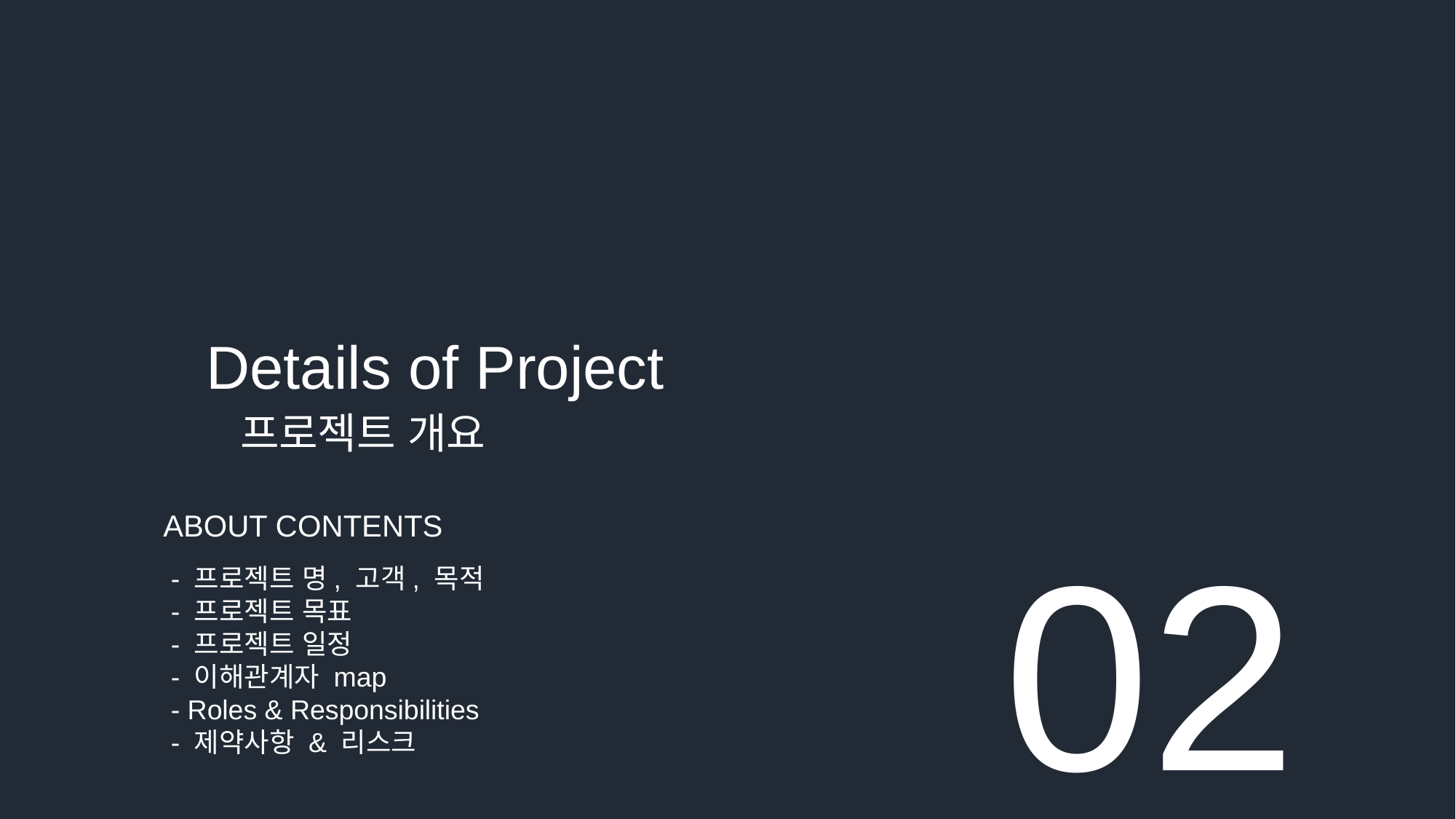

Details of Project
  프로젝트 개요
ABOUT CONTENTS

 - 프로젝트 명, 고객, 목적
 - 프로젝트 목표
 - 프로젝트 일정
 - 이해관계자 map
 - Roles & Responsibilities
 - 제약사항 & 리스크

02